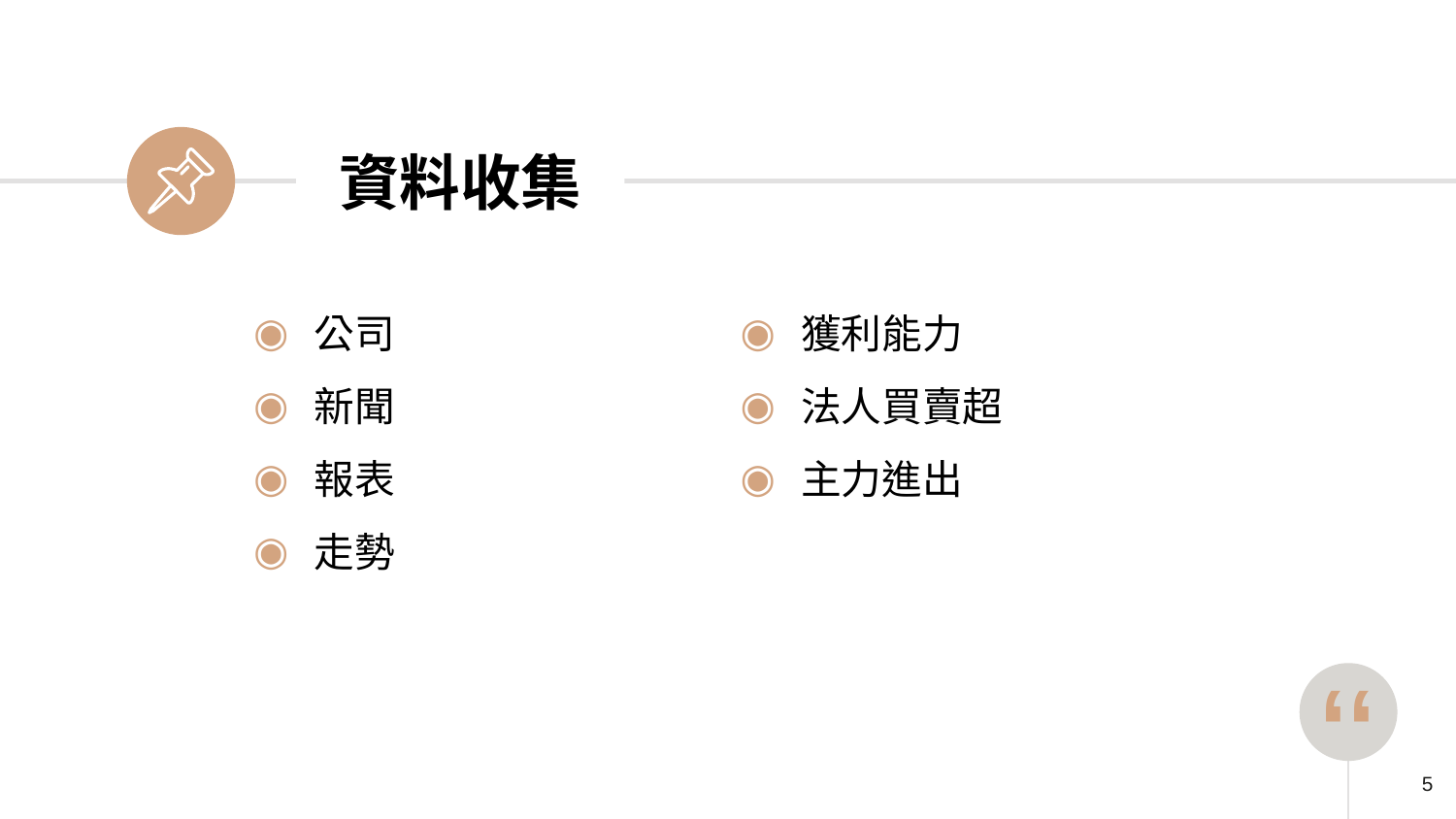

# 資料收集
公司
新聞
報表
走勢
獲利能力
法人買賣超
主力進出

,,
5